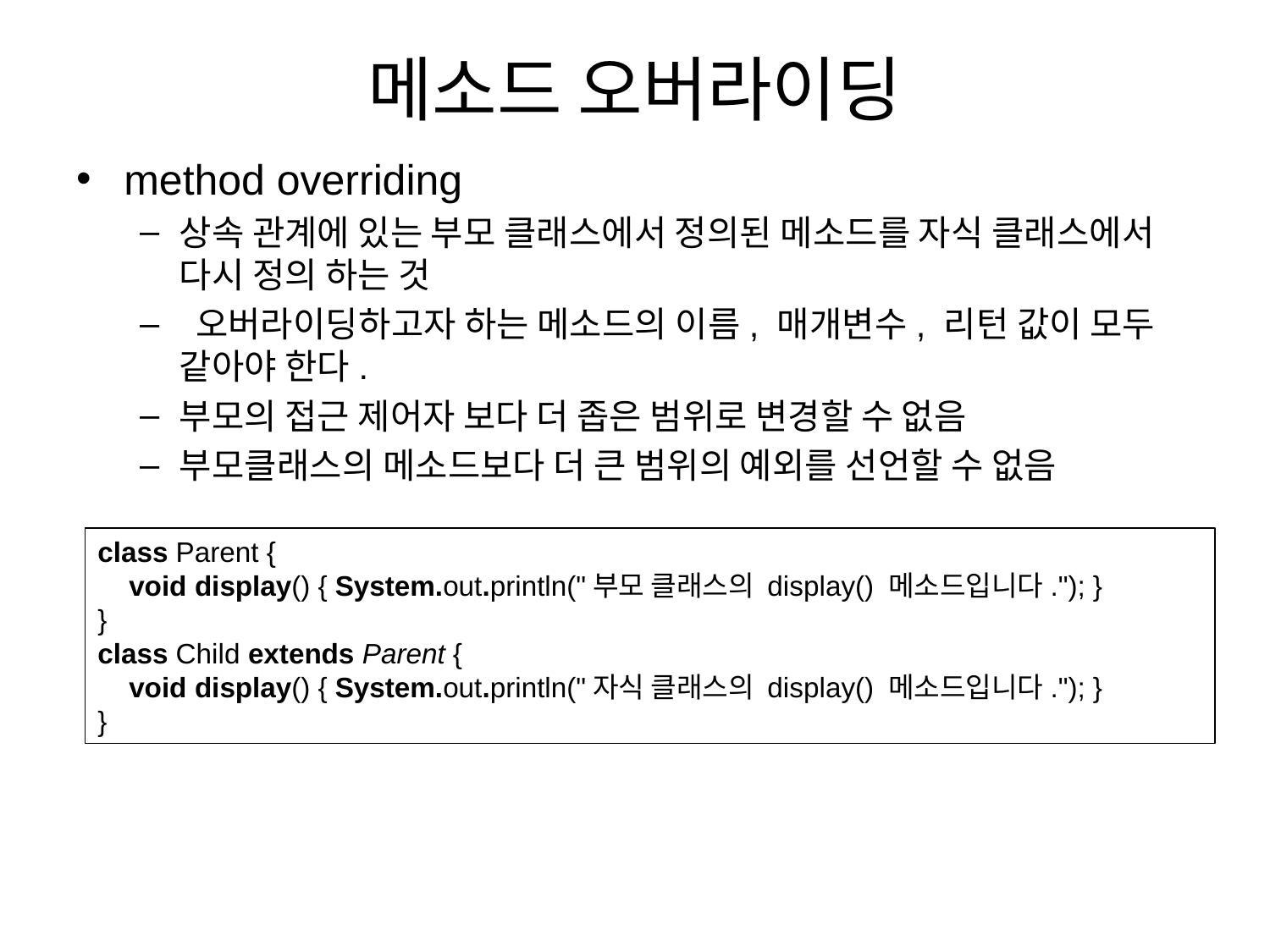

# 메소드 오버라이딩
method overriding
상속 관계에 있는 부모 클래스에서 정의된 메소드를 자식 클래스에서 다시 정의 하는 것
 오버라이딩하고자 하는 메소드의 이름, 매개변수, 리턴 값이 모두 같아야 한다.
부모의 접근 제어자 보다 더 좁은 범위로 변경할 수 없음
부모클래스의 메소드보다 더 큰 범위의 예외를 선언할 수 없음

class Parent {
    void display() { System.out.println("부모 클래스의 display() 메소드입니다."); }
}
class Child extends Parent {
    void display() { System.out.println("자식 클래스의 display() 메소드입니다."); }
}